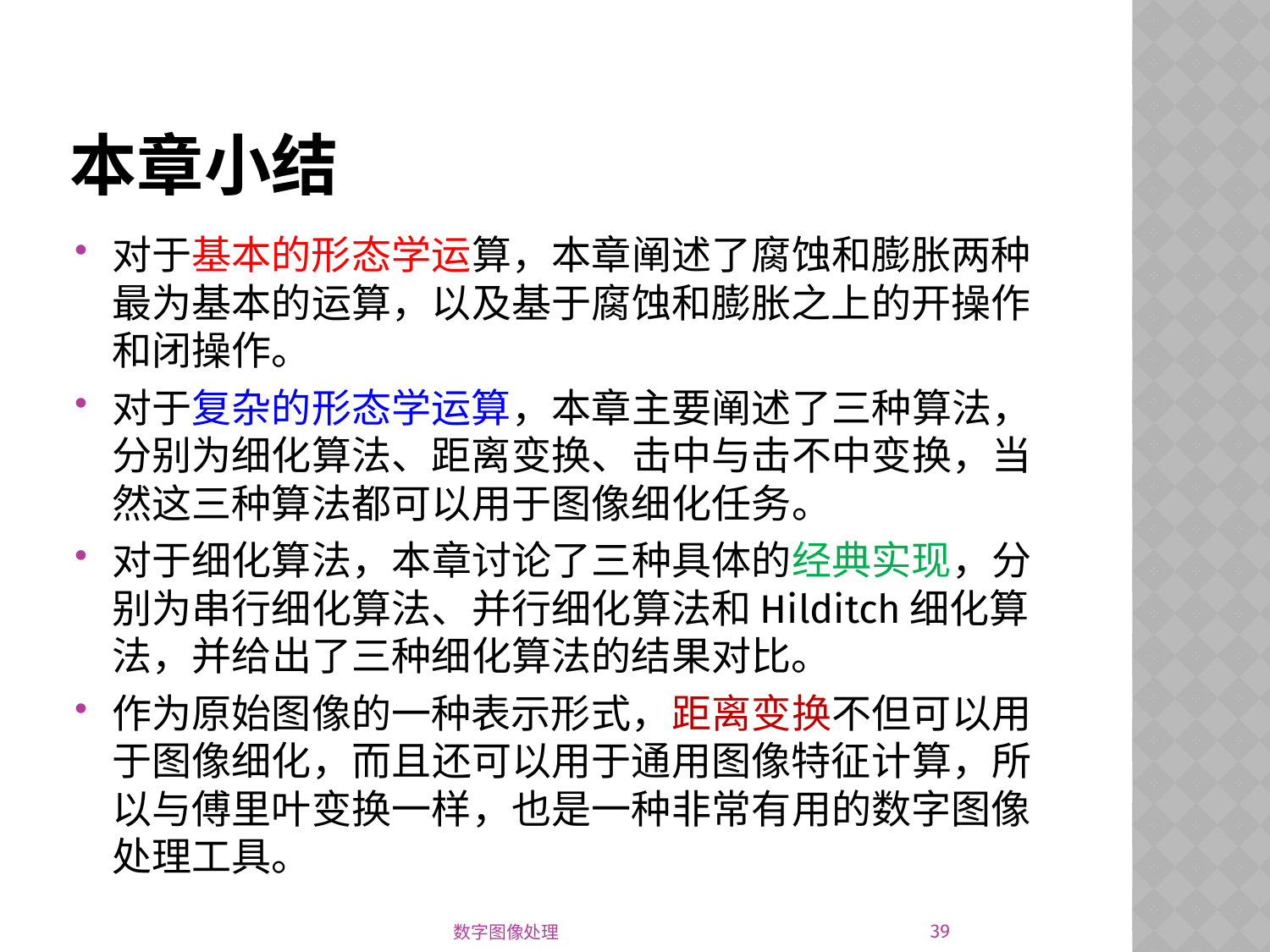

# 本章小结
对于基本的形态学运算，本章阐述了腐蚀和膨胀两种最为基本的运算，以及基于腐蚀和膨胀之上的开操作和闭操作。
对于复杂的形态学运算，本章主要阐述了三种算法，分别为细化算法、距离变换、击中与击不中变换，当然这三种算法都可以用于图像细化任务。
对于细化算法，本章讨论了三种具体的经典实现，分别为串行细化算法、并行细化算法和Hilditch细化算法，并给出了三种细化算法的结果对比。
作为原始图像的一种表示形式，距离变换不但可以用于图像细化，而且还可以用于通用图像特征计算，所以与傅里叶变换一样，也是一种非常有用的数字图像处理工具。
39
数字图像处理